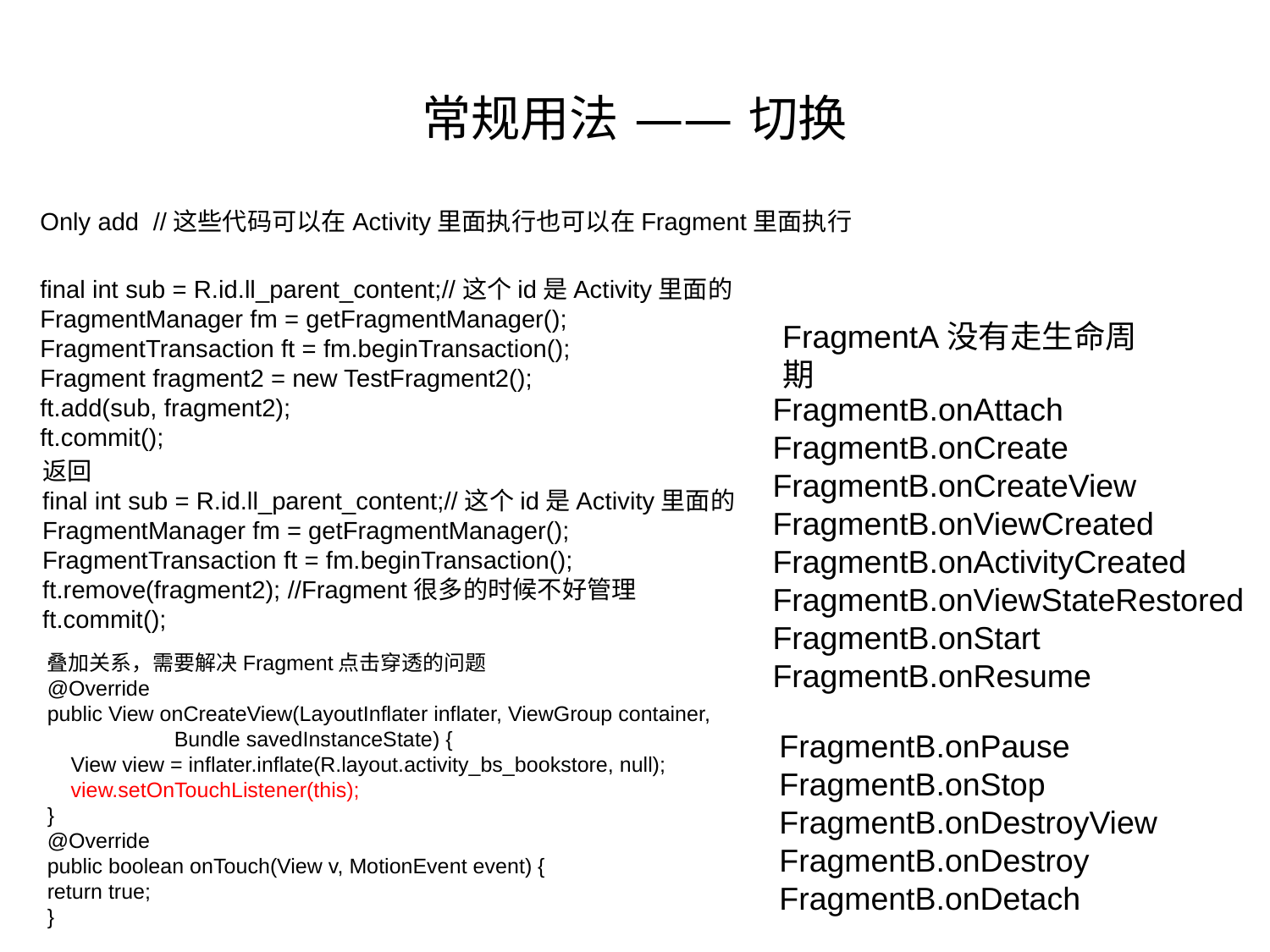

常规用法 —— 切换
Only add  //这些代码可以在Activity里面执行也可以在Fragment里面执行

final int sub = R.id.ll_parent_content;//这个id是Activity里面的
FragmentManager fm = getFragmentManager();
FragmentTransaction ft = fm.beginTransaction();
Fragment fragment2 = new TestFragment2();
ft.add(sub, fragment2);
ft.commit();
FragmentA没有走生命周期
FragmentB.onAttach
FragmentB.onCreate
FragmentB.onCreateView
FragmentB.onViewCreated
FragmentB.onActivityCreated
FragmentB.onViewStateRestored
FragmentB.onStart
FragmentB.onResume
返回
final int sub = R.id.ll_parent_content;//这个id是Activity里面的
FragmentManager fm = getFragmentManager();
FragmentTransaction ft = fm.beginTransaction();
ft.remove(fragment2); //Fragment很多的时候不好管理
ft.commit();
叠加关系，需要解决Fragment点击穿透的问题
@Override
public View onCreateView(LayoutInflater inflater, ViewGroup container,
	Bundle savedInstanceState) {
    View view = inflater.inflate(R.layout.activity_bs_bookstore, null);
    view.setOnTouchListener(this);
}
@Override
public boolean onTouch(View v, MotionEvent event) {
return true;
}

FragmentB.onPause
FragmentB.onStop
FragmentB.onDestroyView
FragmentB.onDestroy
FragmentB.onDetach